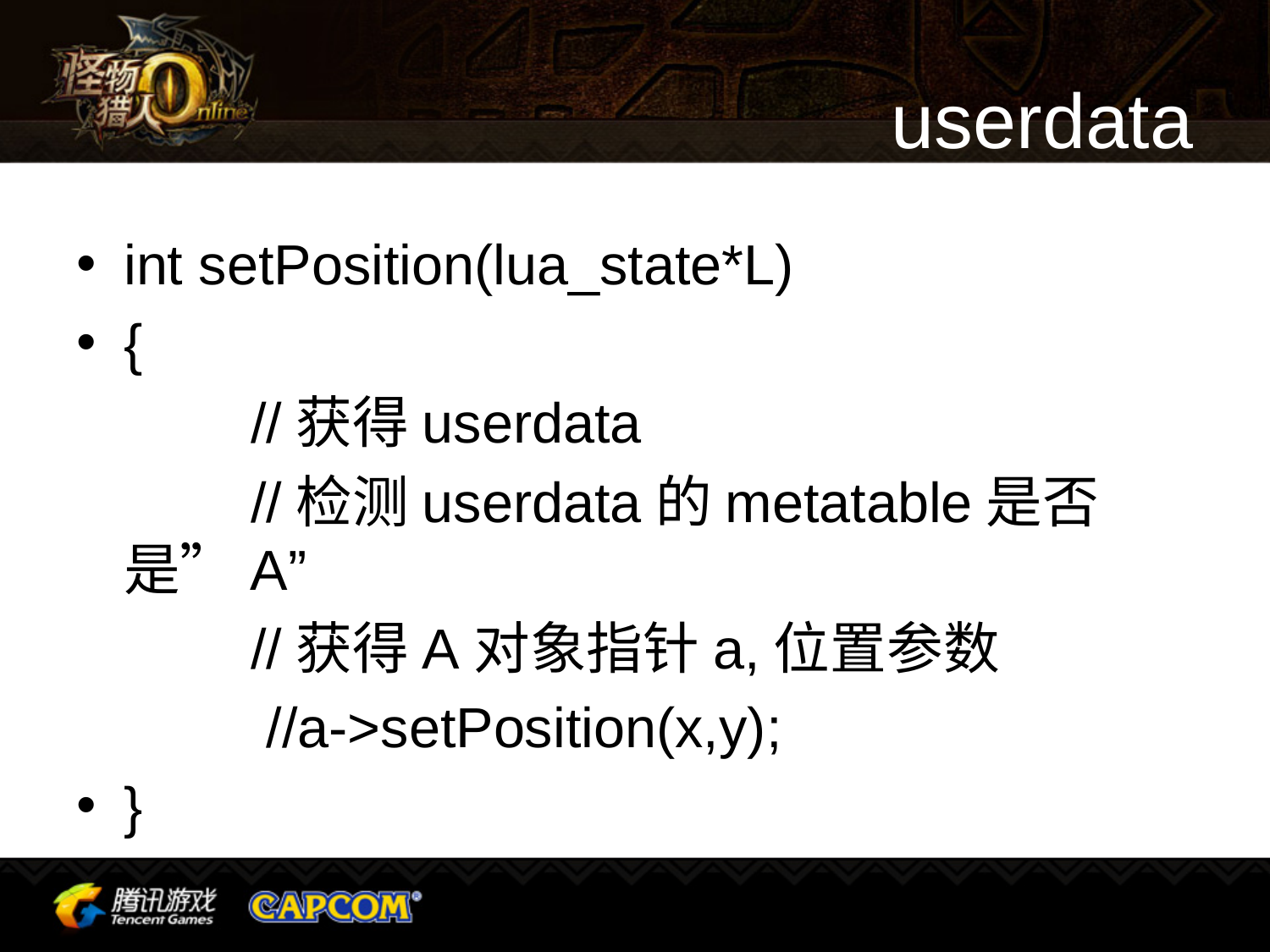

# userdata
int setPosition(lua_state*L)
{
		//获得userdata
		//检测userdata的metatable是否是”A”
		//获得A对象指针a,位置参数
		 //a->setPosition(x,y);
}